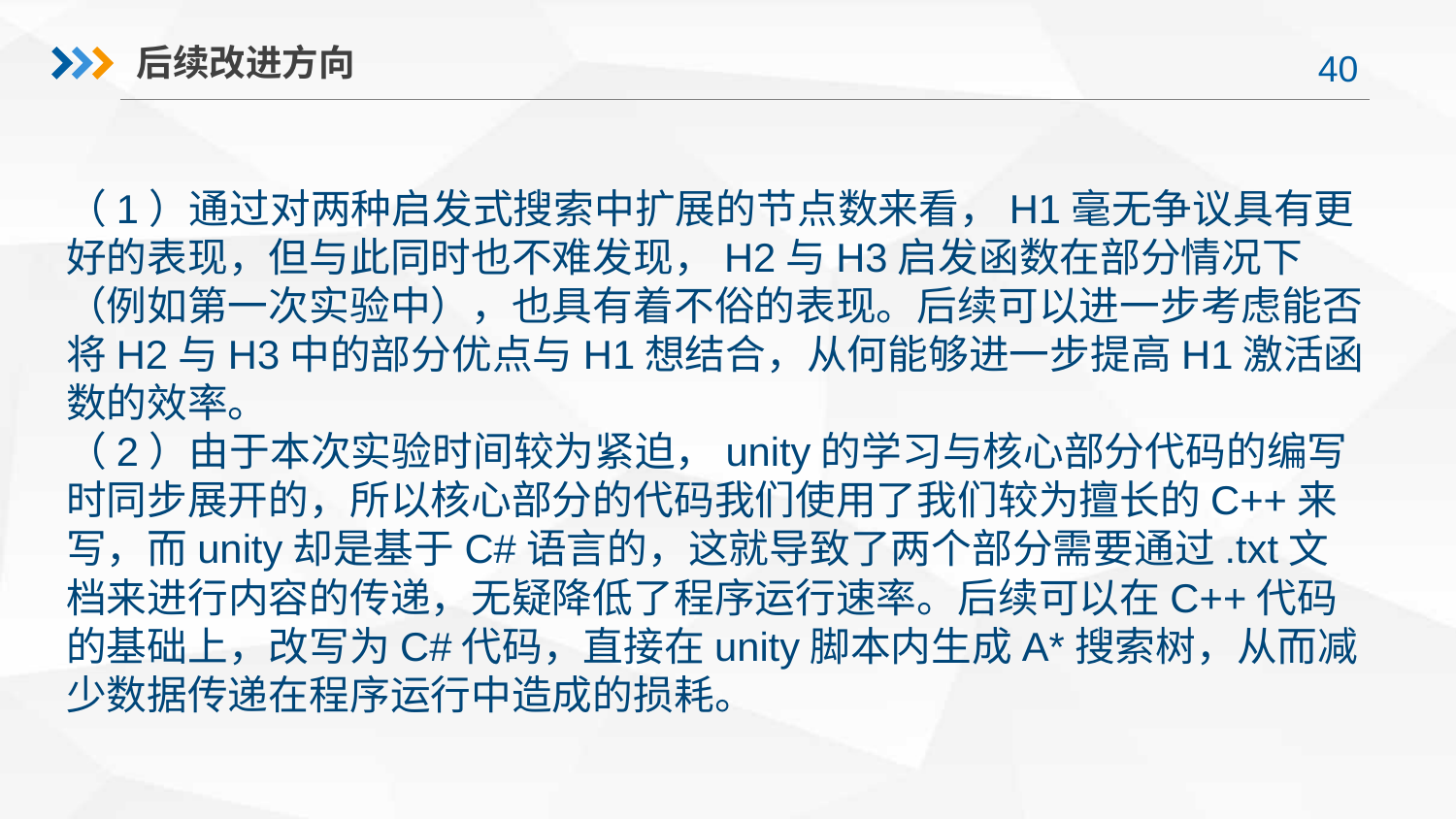

后续改进方向
（1）通过对两种启发式搜索中扩展的节点数来看，H1毫无争议具有更好的表现，但与此同时也不难发现，H2与H3启发函数在部分情况下（例如第一次实验中），也具有着不俗的表现。后续可以进一步考虑能否将H2与H3中的部分优点与H1想结合，从何能够进一步提高H1激活函数的效率。
（2）由于本次实验时间较为紧迫，unity的学习与核心部分代码的编写时同步展开的，所以核心部分的代码我们使用了我们较为擅长的C++来写，而unity却是基于C#语言的，这就导致了两个部分需要通过.txt文档来进行内容的传递，无疑降低了程序运行速率。后续可以在C++代码的基础上，改写为C#代码，直接在unity脚本内生成A*搜索树，从而减少数据传递在程序运行中造成的损耗。